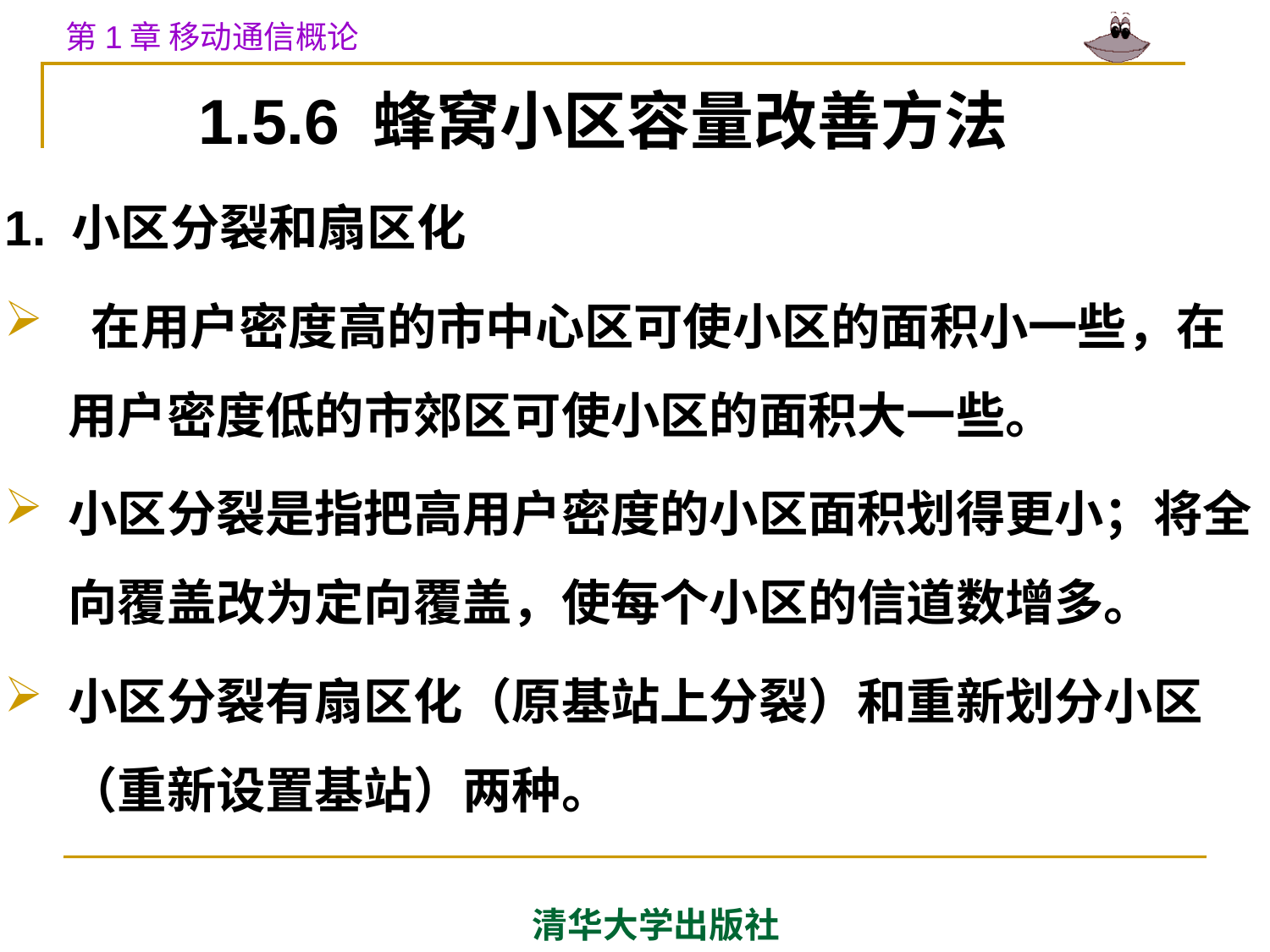

# 1.5.6 蜂窝小区容量改善方法
1. 小区分裂和扇区化
 在用户密度高的市中心区可使小区的面积小一些，在用户密度低的市郊区可使小区的面积大一些。
小区分裂是指把高用户密度的小区面积划得更小；将全向覆盖改为定向覆盖，使每个小区的信道数增多。
小区分裂有扇区化（原基站上分裂）和重新划分小区（重新设置基站）两种。